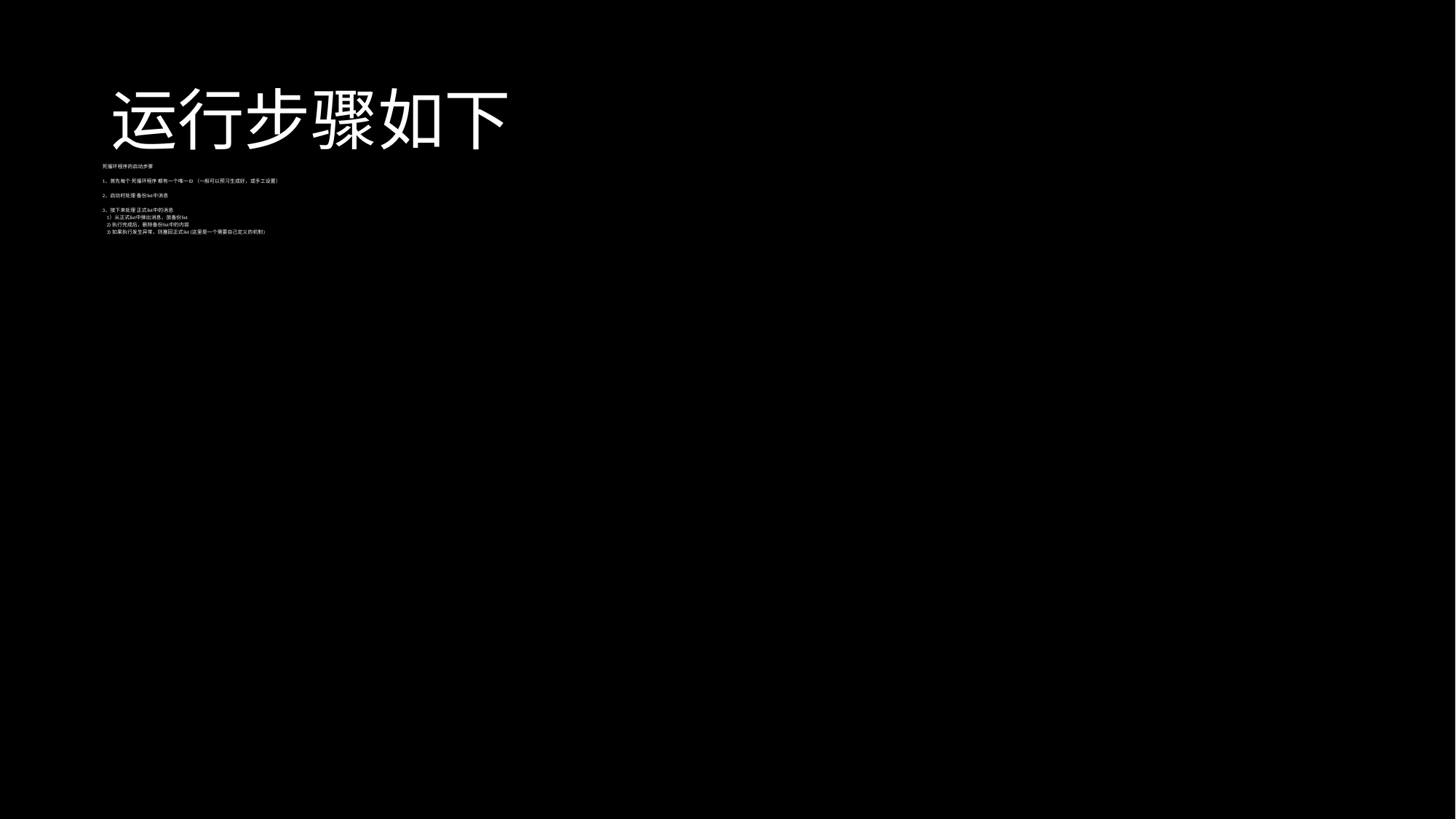

# 运行步骤如下
死循环程序的启动步骤

1、首先每个 死循环程序 都有一个唯一ID （一般可以预习生成好，或手工设置）

2、启动时处理 备份list中消息

3、接下来处理 正式list中的消息
    1）从正式list中弹出消息，放备份list
    2) 执行完成后，删除备份list中的内容
    3) 如果执行发生异常，则塞回正式list (这里是一个需要自己定义的机制)